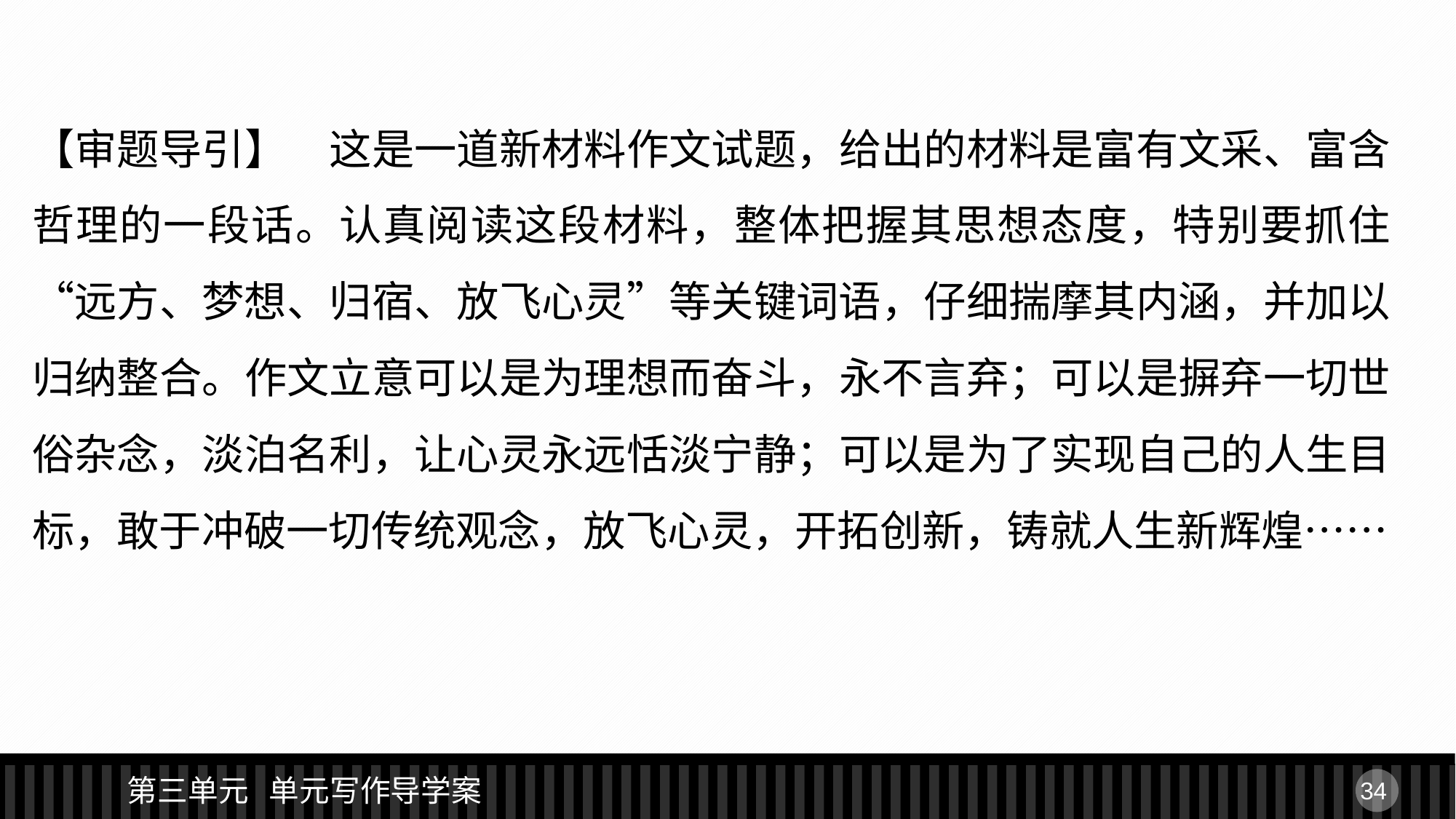

【审题导引】　这是一道新材料作文试题，给出的材料是富有文采、富含哲理的一段话。认真阅读这段材料，整体把握其思想态度，特别要抓住“远方、梦想、归宿、放飞心灵”等关键词语，仔细揣摩其内涵，并加以归纳整合。作文立意可以是为理想而奋斗，永不言弃；可以是摒弃一切世俗杂念，淡泊名利，让心灵永远恬淡宁静；可以是为了实现自己的人生目标，敢于冲破一切传统观念，放飞心灵，开拓创新，铸就人生新辉煌……